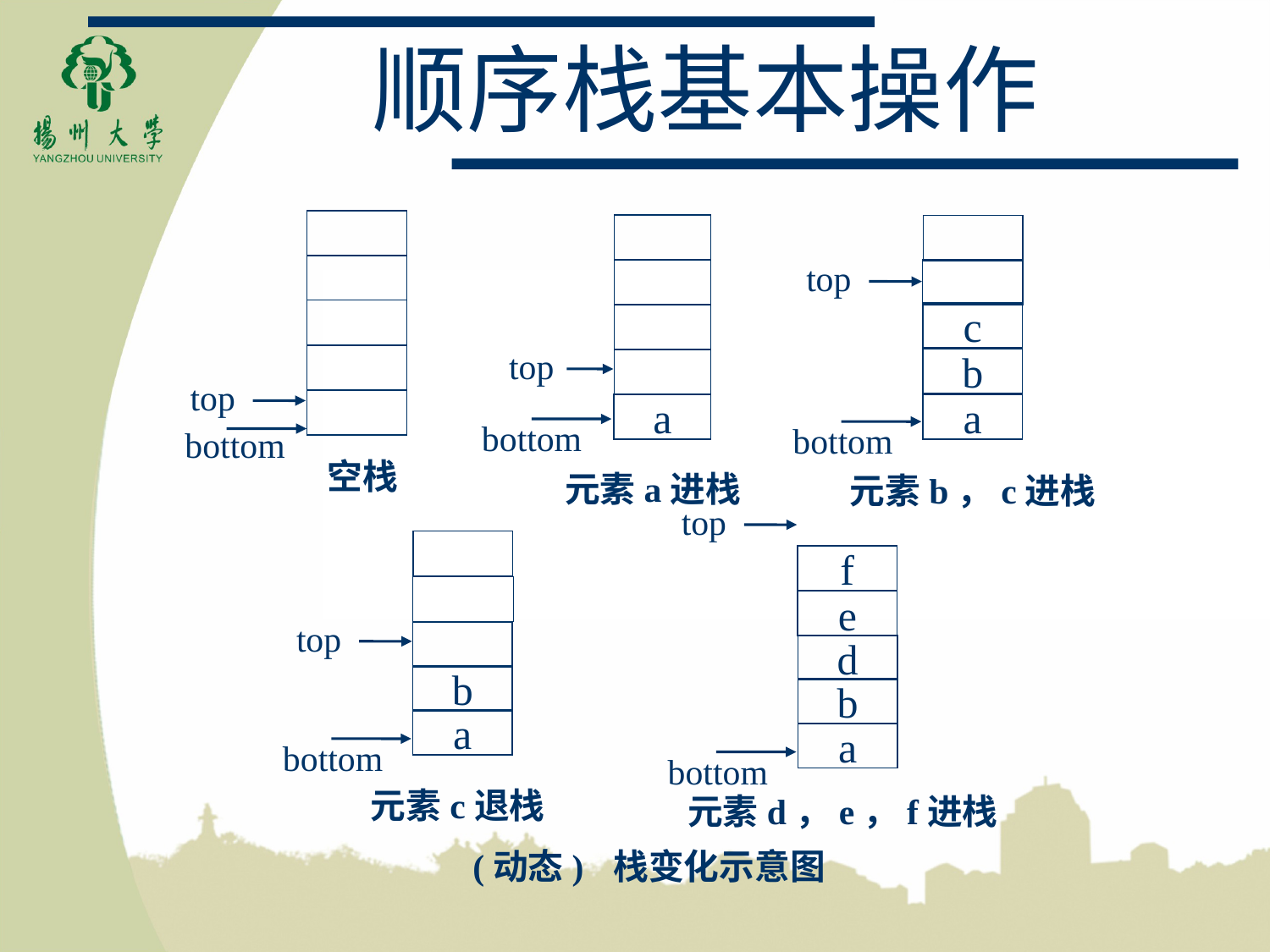

# 顺序栈基本操作

top

bottom

空栈

top

a
bottom

元素a进栈

top

c
b
a
bottom

元素b，c进栈
top

f
e
d
b
a
bottom

元素d，e，f进栈

top

b
a
bottom

元素c退栈
(动态) 栈变化示意图